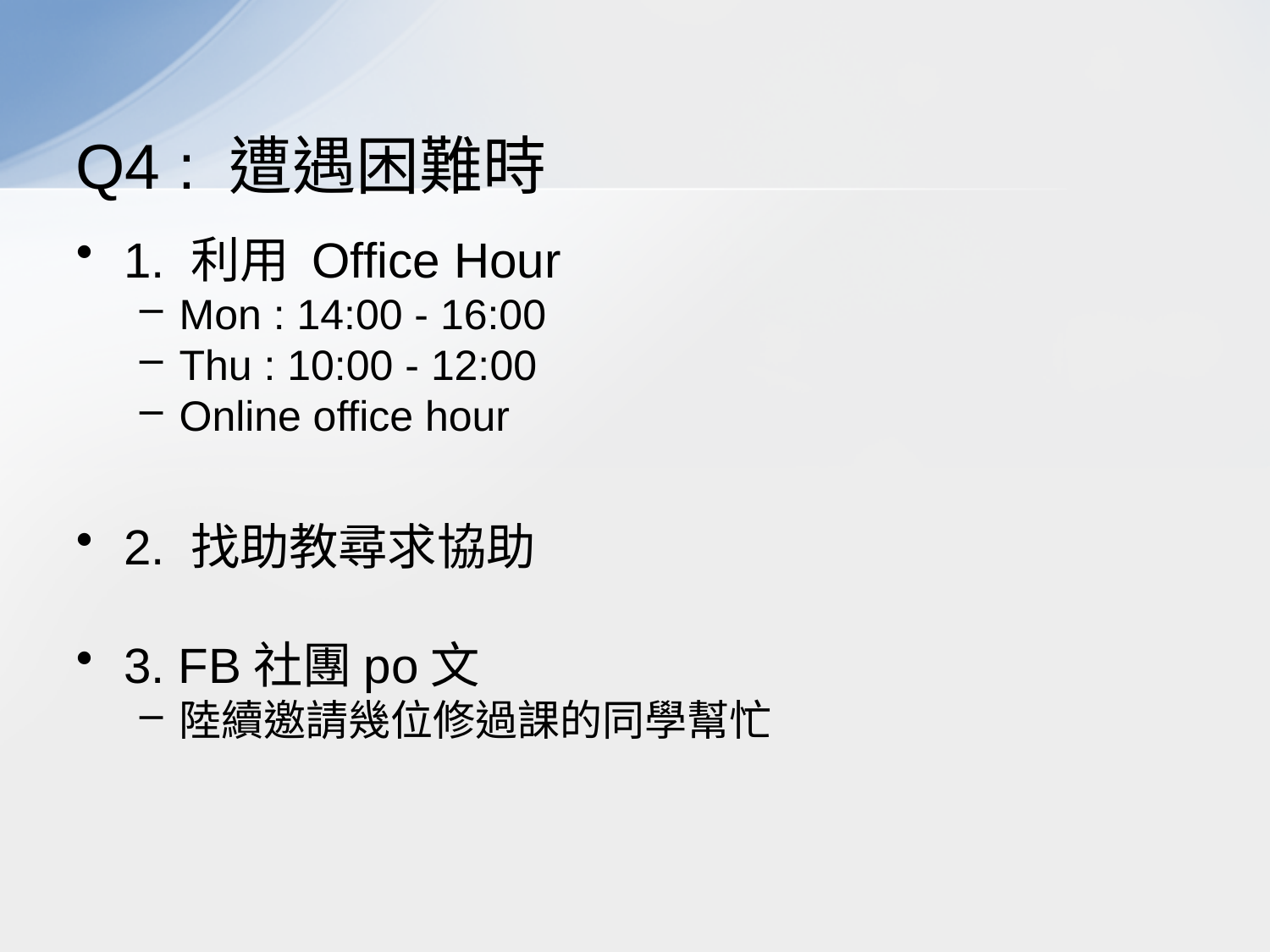

# Q4 : 遭遇困難時
1. 利用 Office Hour
Mon : 14:00 - 16:00
Thu : 10:00 - 12:00
Online office hour

2. 找助教尋求協助

3. FB社團po文
陸續邀請幾位修過課的同學幫忙